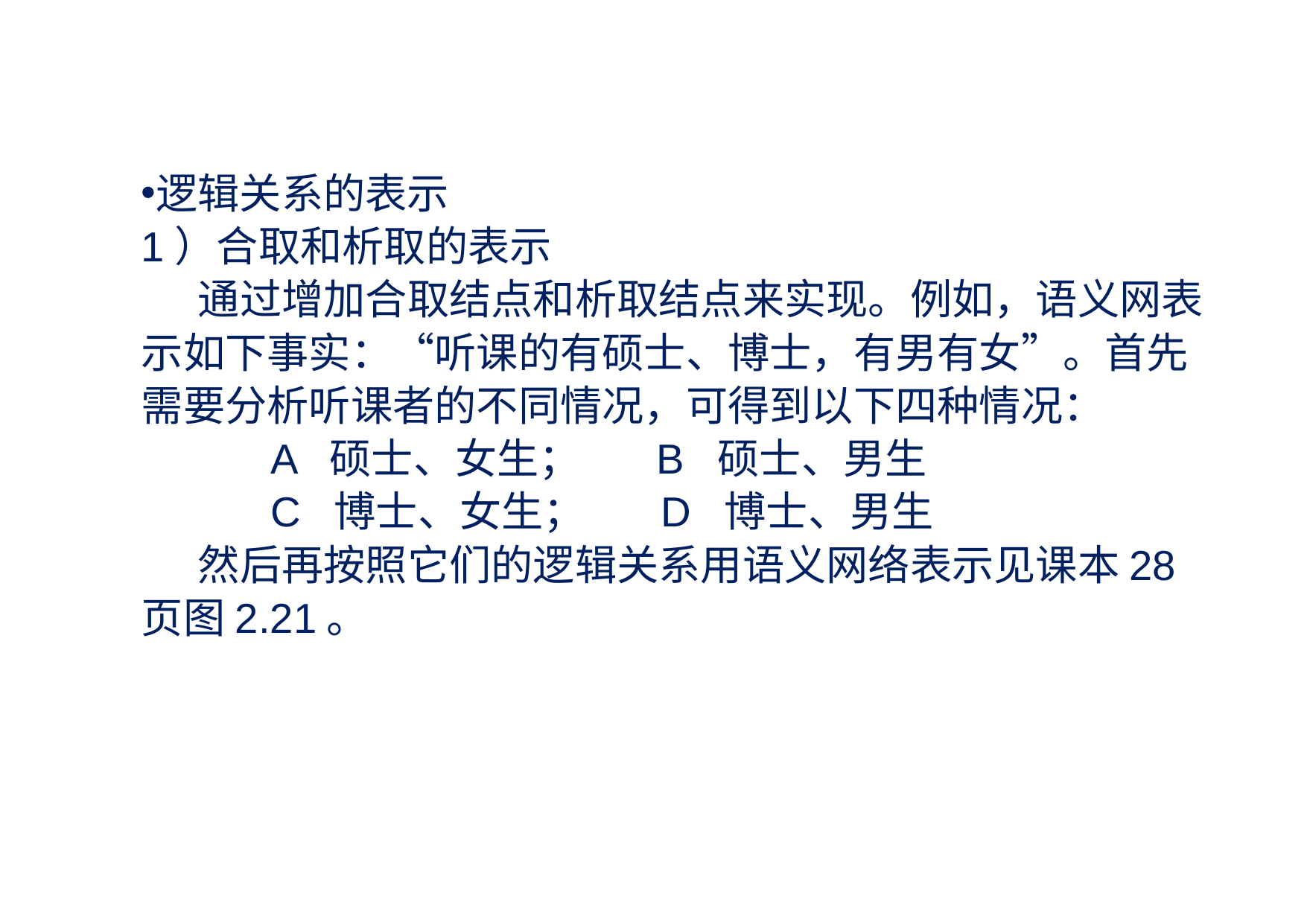

逻辑关系的表示
1）合取和析取的表示
     通过增加合取结点和析取结点来实现。例如，语义网表示如下事实：“听课的有硕士、博士，有男有女”。首先需要分析听课者的不同情况，可得到以下四种情况：
           A  硕士、女生；       B  硕士、男生
           C  博士、女生；       D  博士、男生
     然后再按照它们的逻辑关系用语义网络表示见课本28页图2.21。

89